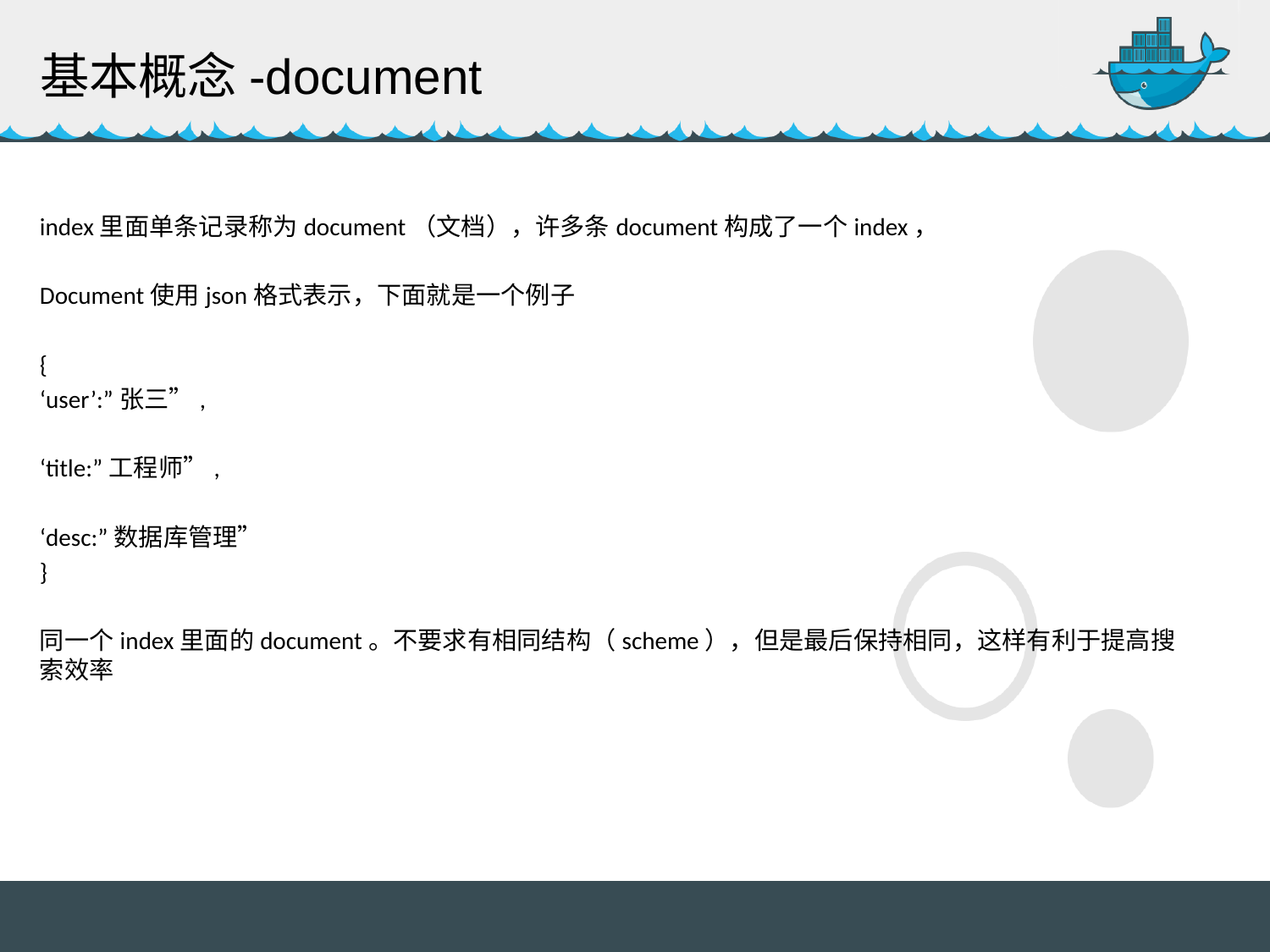

基本概念-document
index里面单条记录称为document（文档），许多条document构成了一个index，

Document使用json格式表示，下面就是一个例子

{
‘user’:”张三”,

‘title:”工程师”,

‘desc:”数据库管理”
}

同一个index里面的document。不要求有相同结构（scheme），但是最后保持相同，这样有利于提高搜索效率